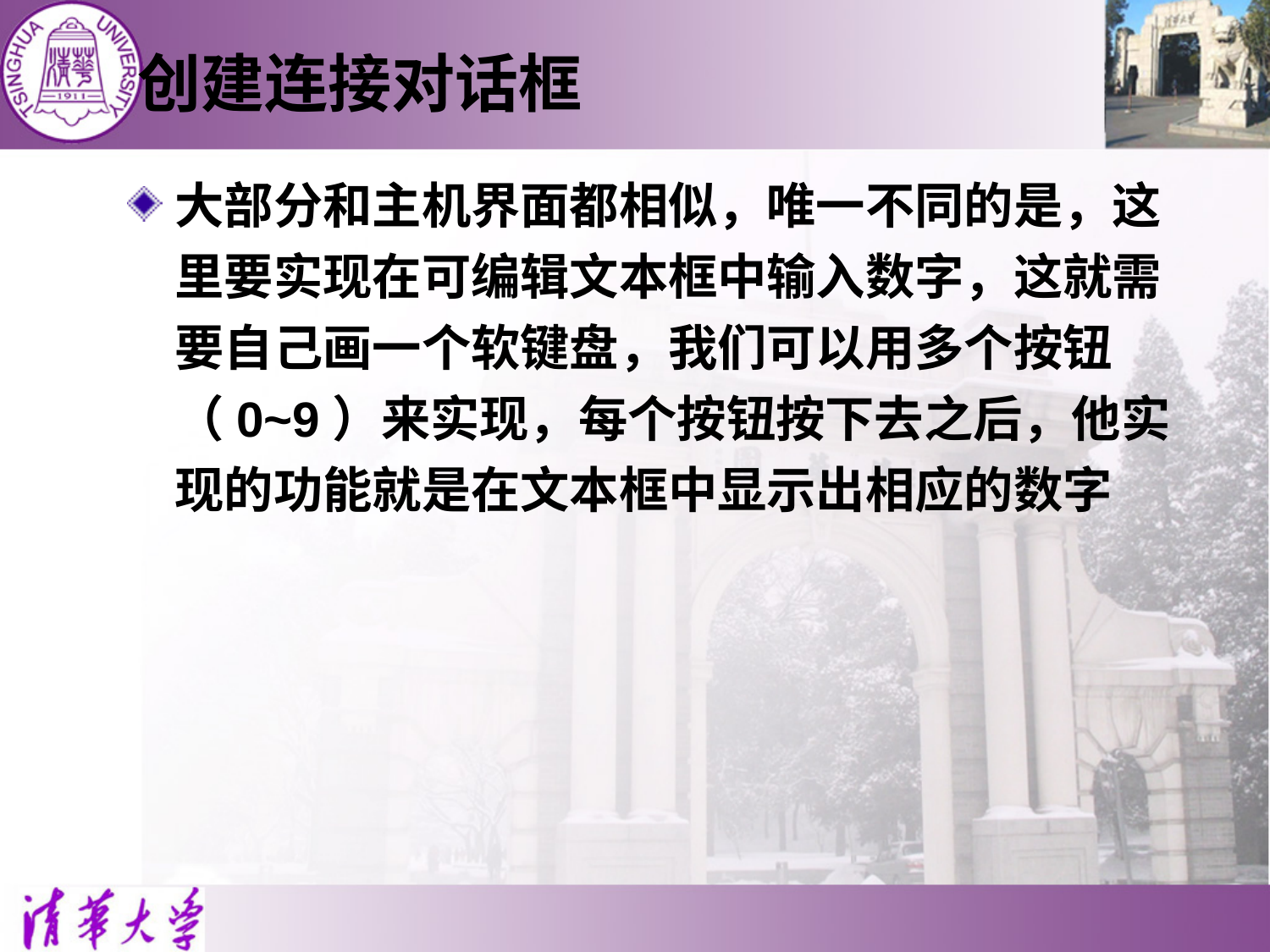

# 创建连接对话框
大部分和主机界面都相似，唯一不同的是，这里要实现在可编辑文本框中输入数字，这就需要自己画一个软键盘，我们可以用多个按钮（0~9）来实现，每个按钮按下去之后，他实现的功能就是在文本框中显示出相应的数字